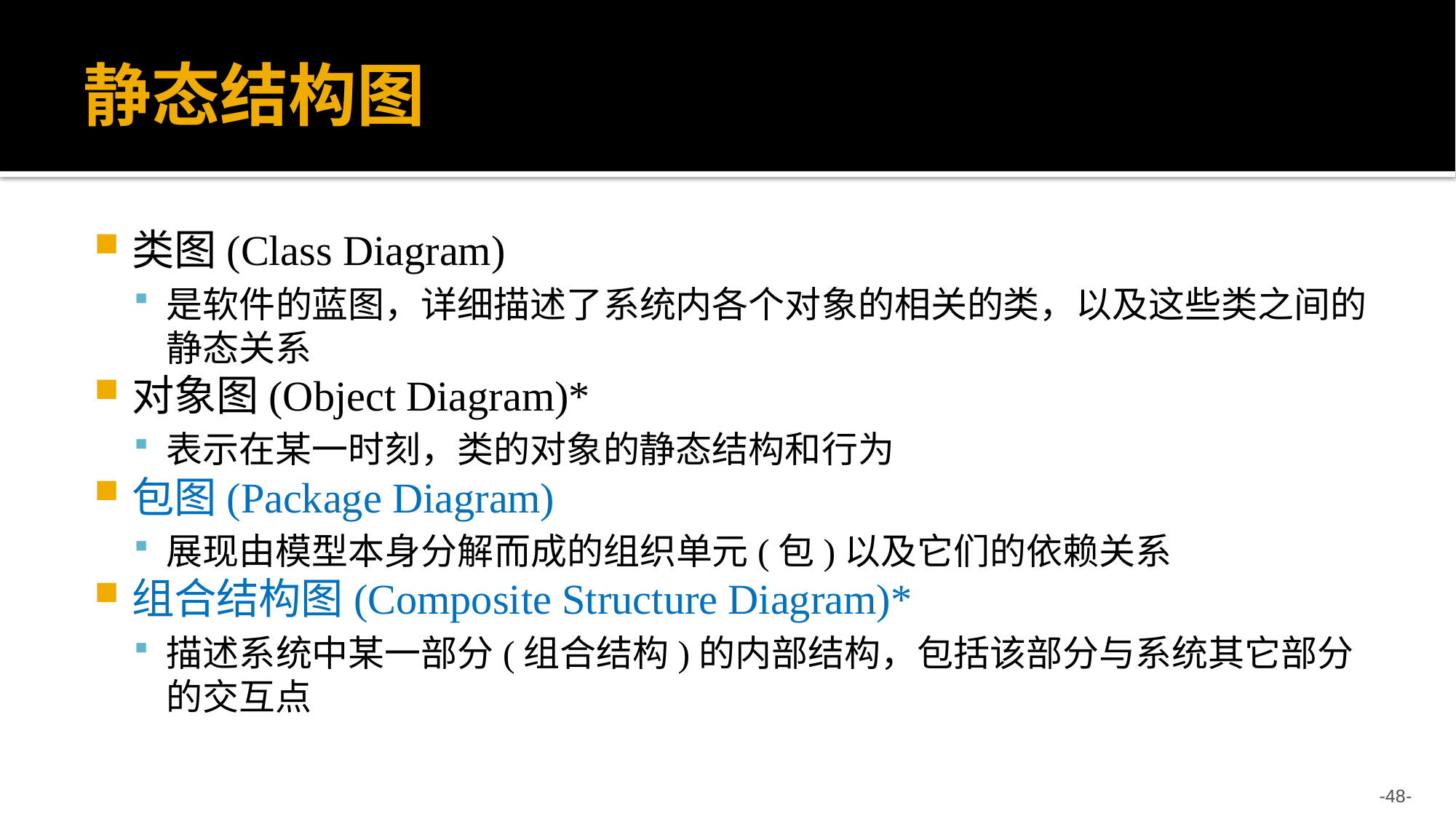

# 静态结构图
类图(Class Diagram)
是软件的蓝图，详细描述了系统内各个对象的相关的类，以及这些类之间的静态关系
对象图(Object Diagram)*
表示在某一时刻，类的对象的静态结构和行为
包图(Package Diagram)
展现由模型本身分解而成的组织单元(包)以及它们的依赖关系
组合结构图(Composite Structure Diagram)*
描述系统中某一部分(组合结构)的内部结构，包括该部分与系统其它部分的交互点
-48-